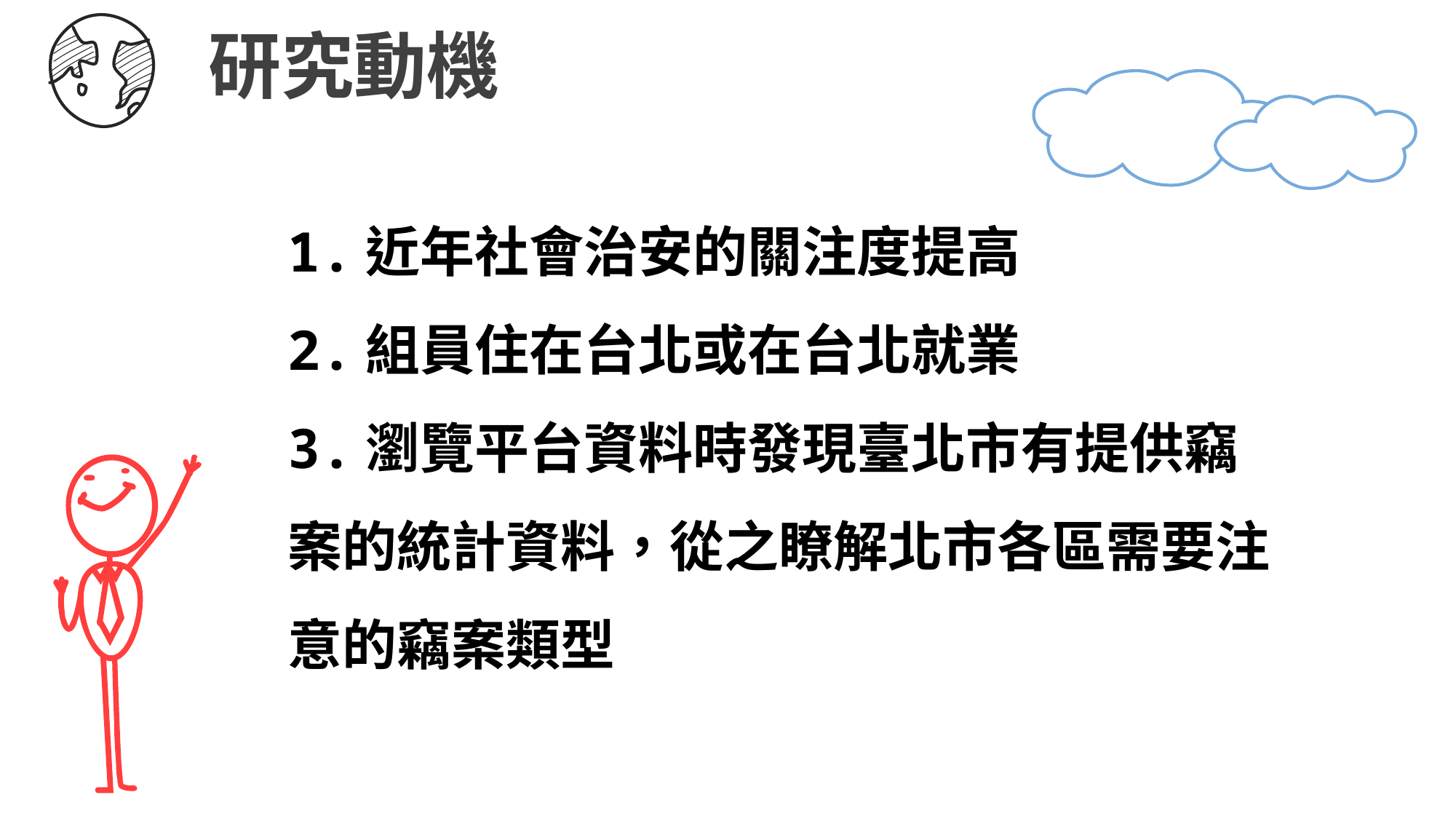

研究動機

1.近年社會治安的關注度提高
2.組員住在台北或在台北就業
3.瀏覽平台資料時發現臺北市有提供竊案的統計資料，從之瞭解北市各區需要注意的竊案類型